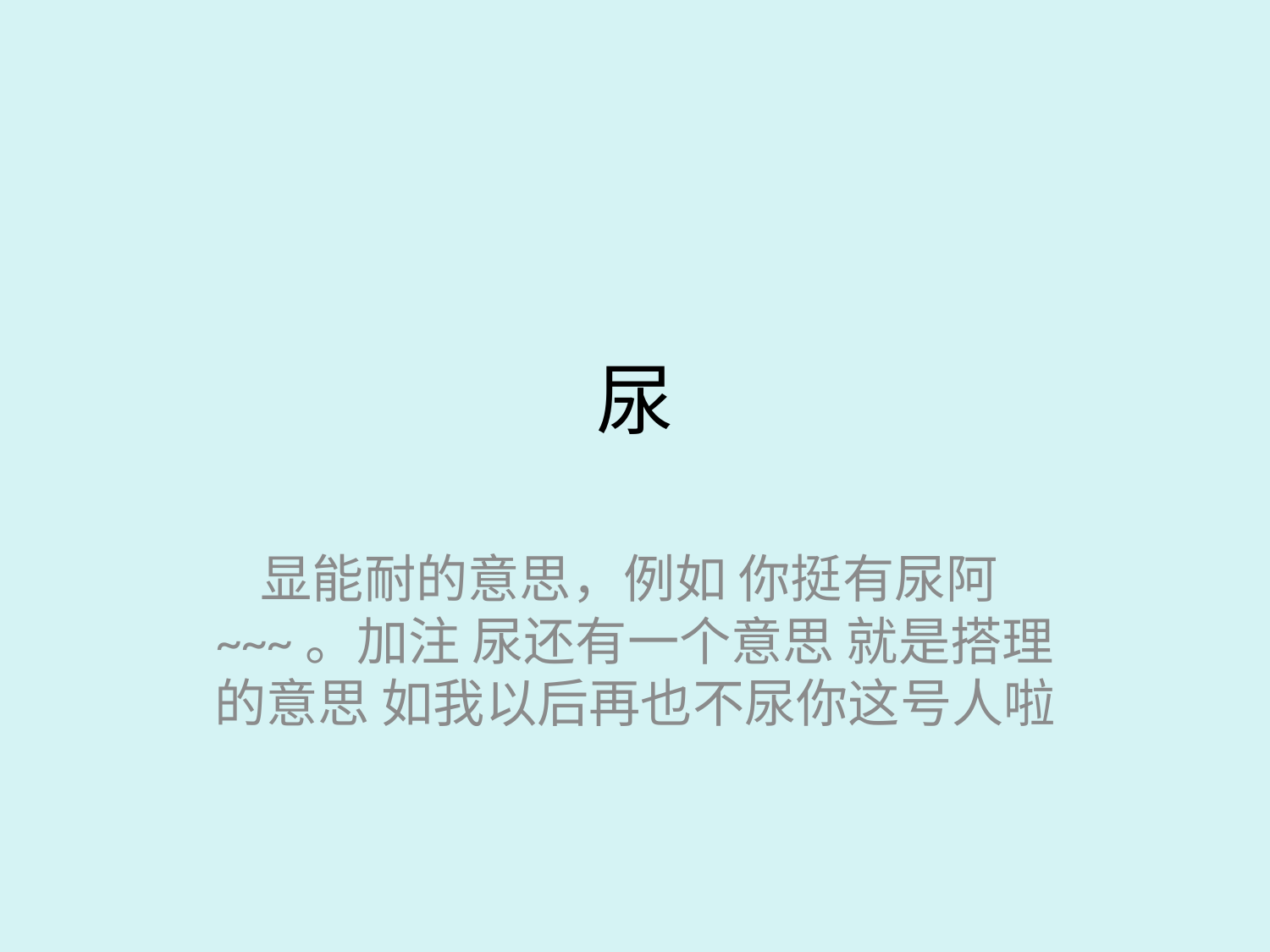

# 尿
显能耐的意思，例如 你挺有尿阿~~~。加注 尿还有一个意思 就是搭理的意思 如我以后再也不尿你这号人啦